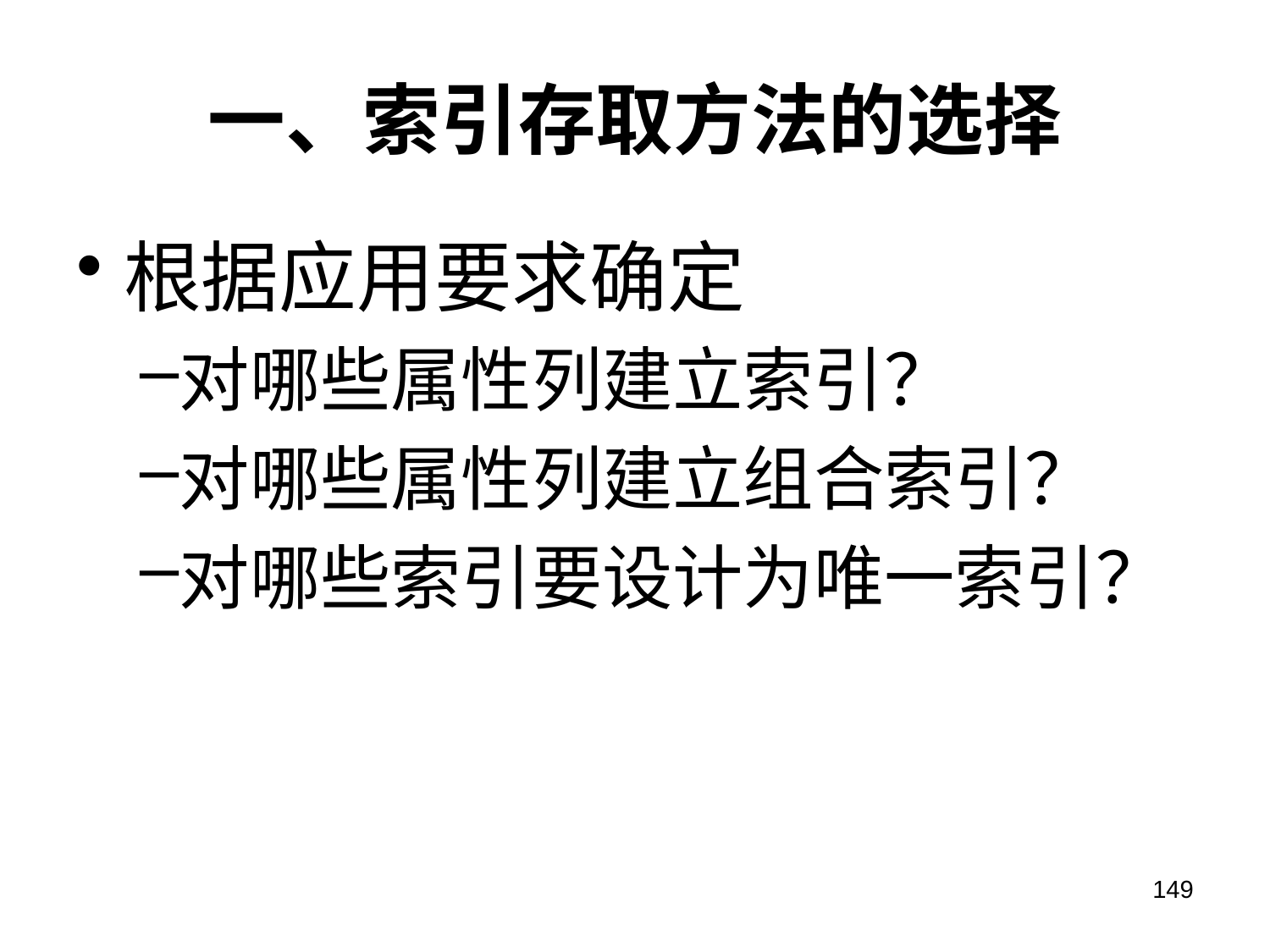

# 一、索引存取方法的选择
根据应用要求确定
对哪些属性列建立索引？
对哪些属性列建立组合索引？
对哪些索引要设计为唯一索引？

149